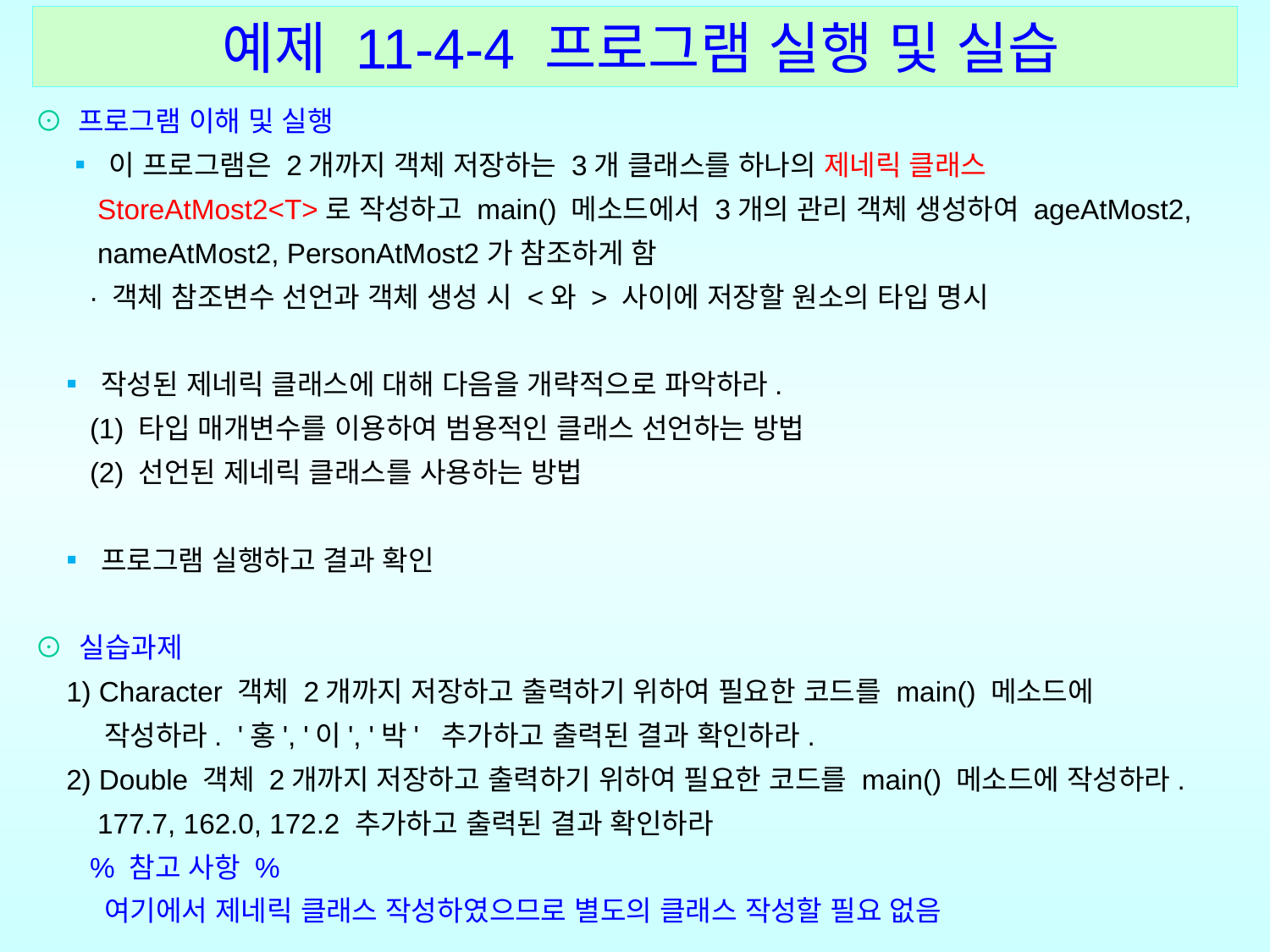

예제 11-4-4 프로그램 실행 및 실습
⊙ 프로그램 이해 및 실행
    ▪ 이 프로그램은 2개까지 객체 저장하는 3개 클래스를 하나의 제네릭 클래스
        StoreAtMost2<T>로 작성하고 main() 메소드에서 3개의 관리 객체 생성하여 ageAtMost2,
        nameAtMost2, PersonAtMost2가 참조하게 함
       ∙ 객체 참조변수 선언과 객체 생성 시 <와 > 사이에 저장할 원소의 타입 명시

   ▪ 작성된 제네릭 클래스에 대해 다음을 개략적으로 파악하라.
       (1) 타입 매개변수를 이용하여 범용적인 클래스 선언하는 방법
       (2) 선언된 제네릭 클래스를 사용하는 방법

   ▪ 프로그램 실행하고 결과 확인

⊙ 실습과제
    1) Character 객체 2개까지 저장하고 출력하기 위하여 필요한 코드를 main() 메소드에
        작성하라.  '홍', '이', '박'  추가하고 출력된 결과 확인하라.
    2) Double 객체 2개까지 저장하고 출력하기 위하여 필요한 코드를 main() 메소드에 작성하라.
        177.7, 162.0, 172.2 추가하고 출력된 결과 확인하라
       % 참고 사항 %
        여기에서 제네릭 클래스 작성하였으므로 별도의 클래스 작성할 필요 없음